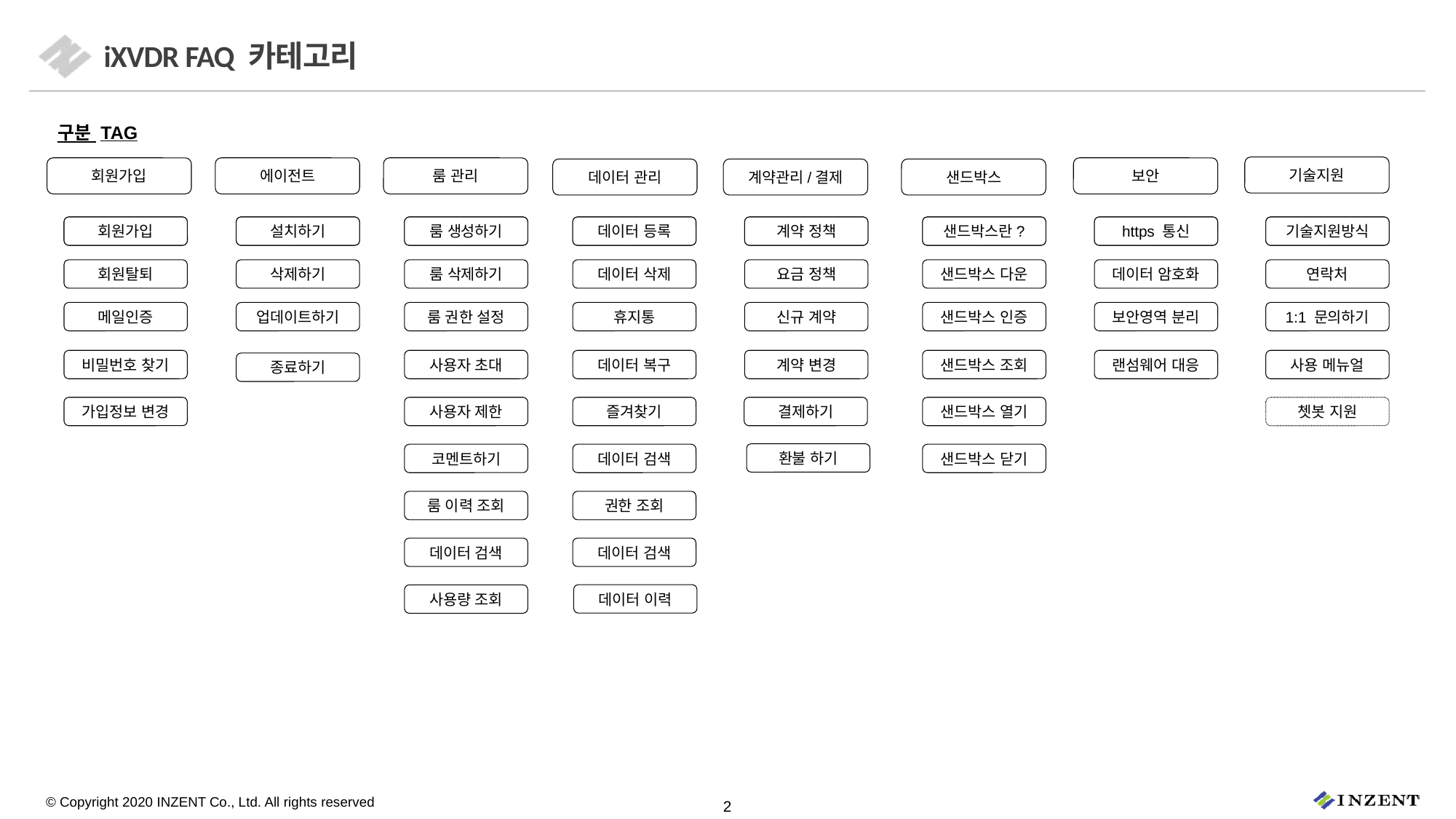

# iXVDR FAQ 카테고리
구분 TAG
기술지원
보안
회원가입
에이전트
룸 관리
데이터 관리
샌드박스
계약관리/결제
회원가입
회원가입
설치하기
회원가입
룸 생성하기
회원가입
데이터 등록
회원가입
계약 정책
회원가입
샌드박스란?
회원가입
https 통신
회원가입
기술지원방식
회원가입
회원탈퇴
삭제하기
룸 삭제하기
데이터 삭제
요금 정책
샌드박스 다운
데이터 암호화
연락처
메일인증
업데이트하기
룸 권한 설정
휴지통
신규 계약
샌드박스 인증
보안영역 분리
1:1 문의하기
비밀번호 찾기
사용자 초대
데이터 복구
계약 변경
샌드박스 조회
랜섬웨어 대응
사용 메뉴얼
종료하기
가입정보 변경
사용자 제한
즐겨찾기
결제하기
샌드박스 열기
쳇봇 지원
환불 하기
코멘트하기
데이터 검색
샌드박스 닫기
룸 이력 조회
권한 조회
데이터 검색
데이터 검색
데이터 이력
사용량 조회
2